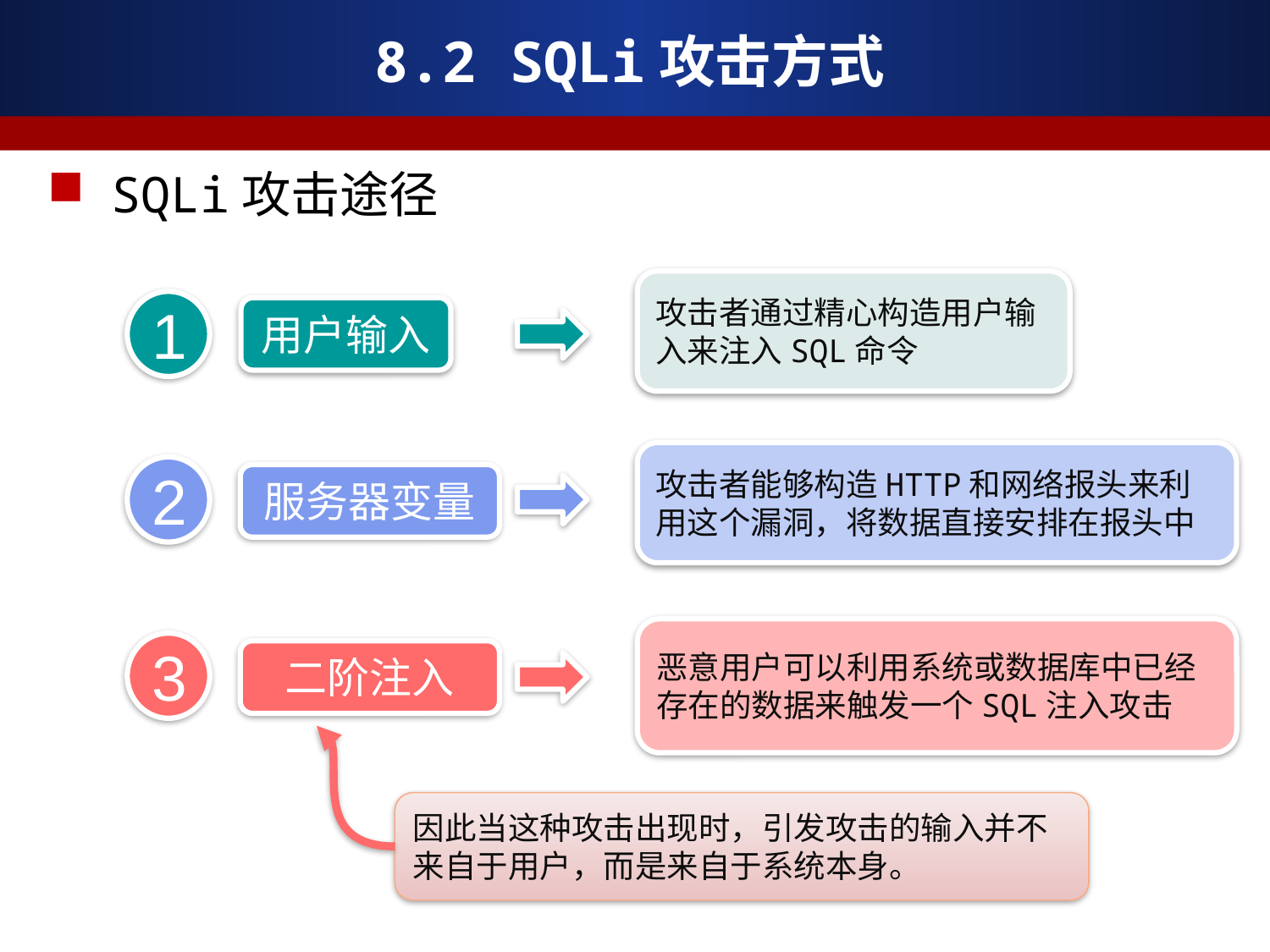

# 8.2 SQLi攻击方式
SQLi攻击途径
攻击者通过精心构造用户输入来注入SQL命令
1
用户输入

攻击者能够构造HTTP和网络报头来利用这个漏洞，将数据直接安排在报头中
2
服务器变量

恶意用户可以利用系统或数据库中已经存在的数据来触发一个SQL注入攻击
3
二阶注入

因此当这种攻击出现时，引发攻击的输入并不来自于用户，而是来自于系统本身。
13